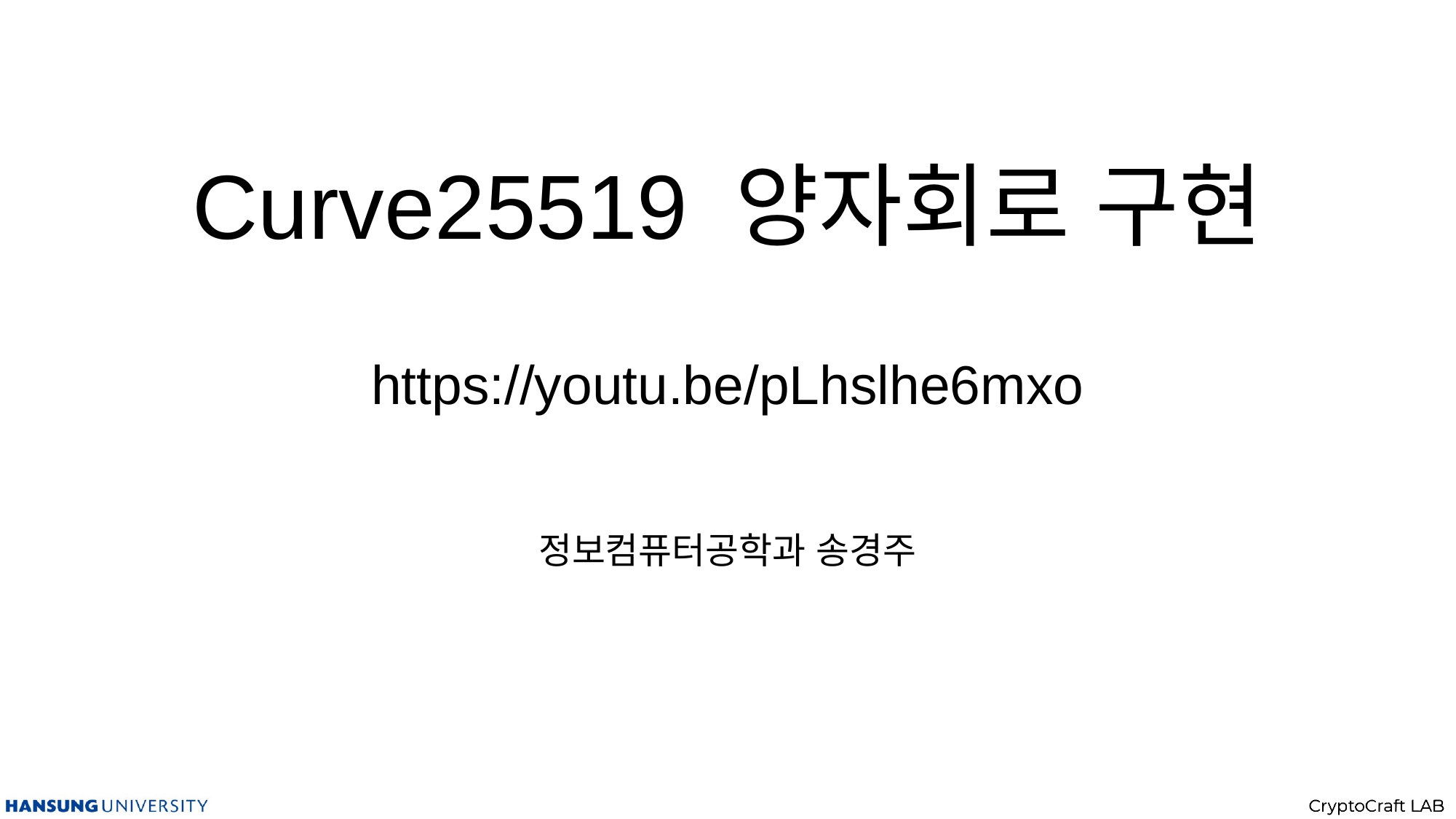

# Curve25519 양자회로 구현 https://youtu.be/pLhslhe6mxo
정보컴퓨터공학과 송경주